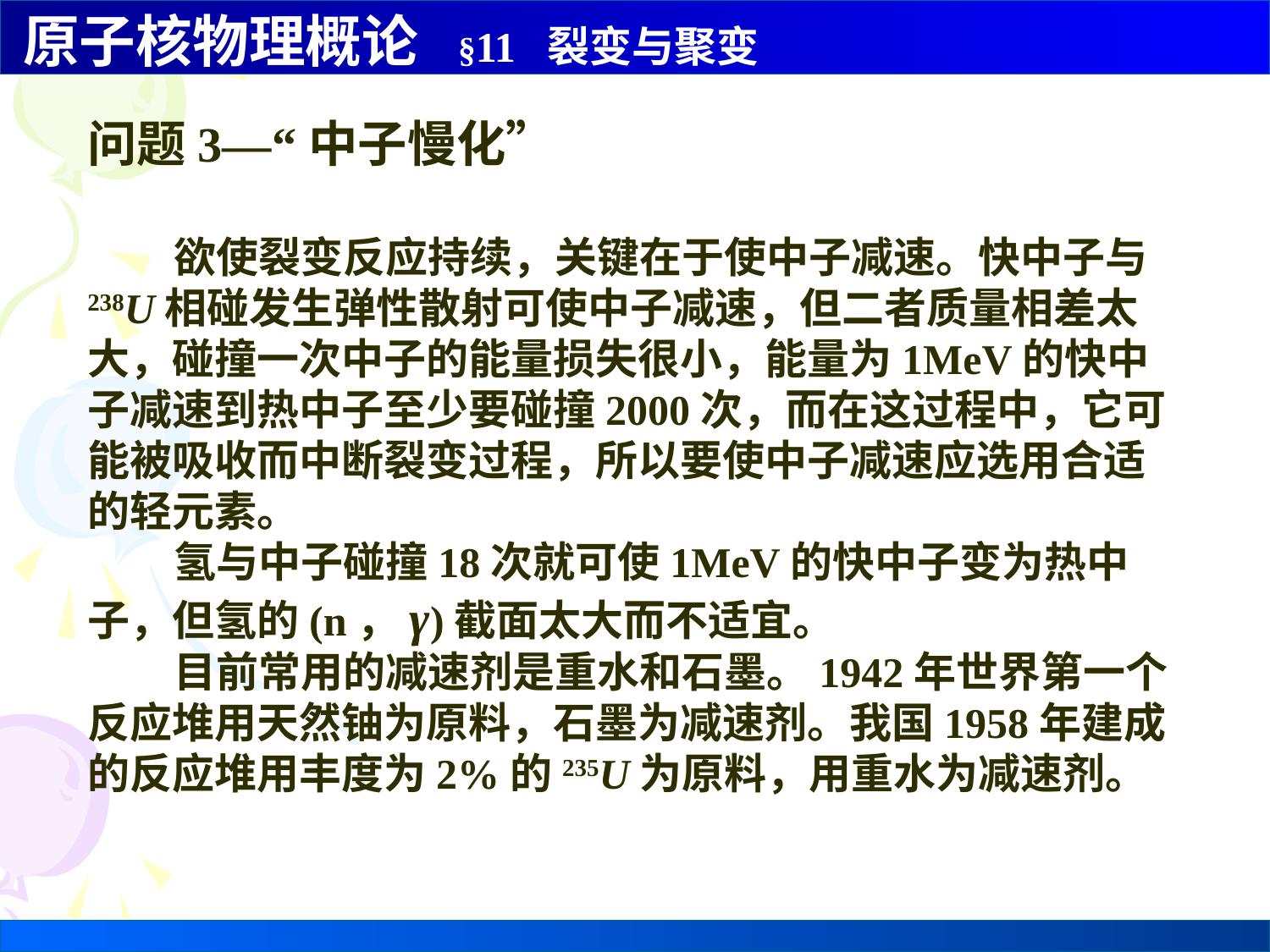

问题3—“中子慢化”

        欲使裂变反应持续，关键在于使中子减速。快中子与238U相碰发生弹性散射可使中子减速，但二者质量相差太大，碰撞一次中子的能量损失很小，能量为1MeV的快中子减速到热中子至少要碰撞2000次，而在这过程中，它可能被吸收而中断裂变过程，所以要使中子减速应选用合适的轻元素。
        氢与中子碰撞18次就可使1MeV的快中子变为热中子，但氢的(n，γ)截面太大而不适宜。
        目前常用的减速剂是重水和石墨。1942年世界第一个反应堆用天然铀为原料，石墨为减速剂。我国1958年建成的反应堆用丰度为2%的235U为原料，用重水为减速剂。